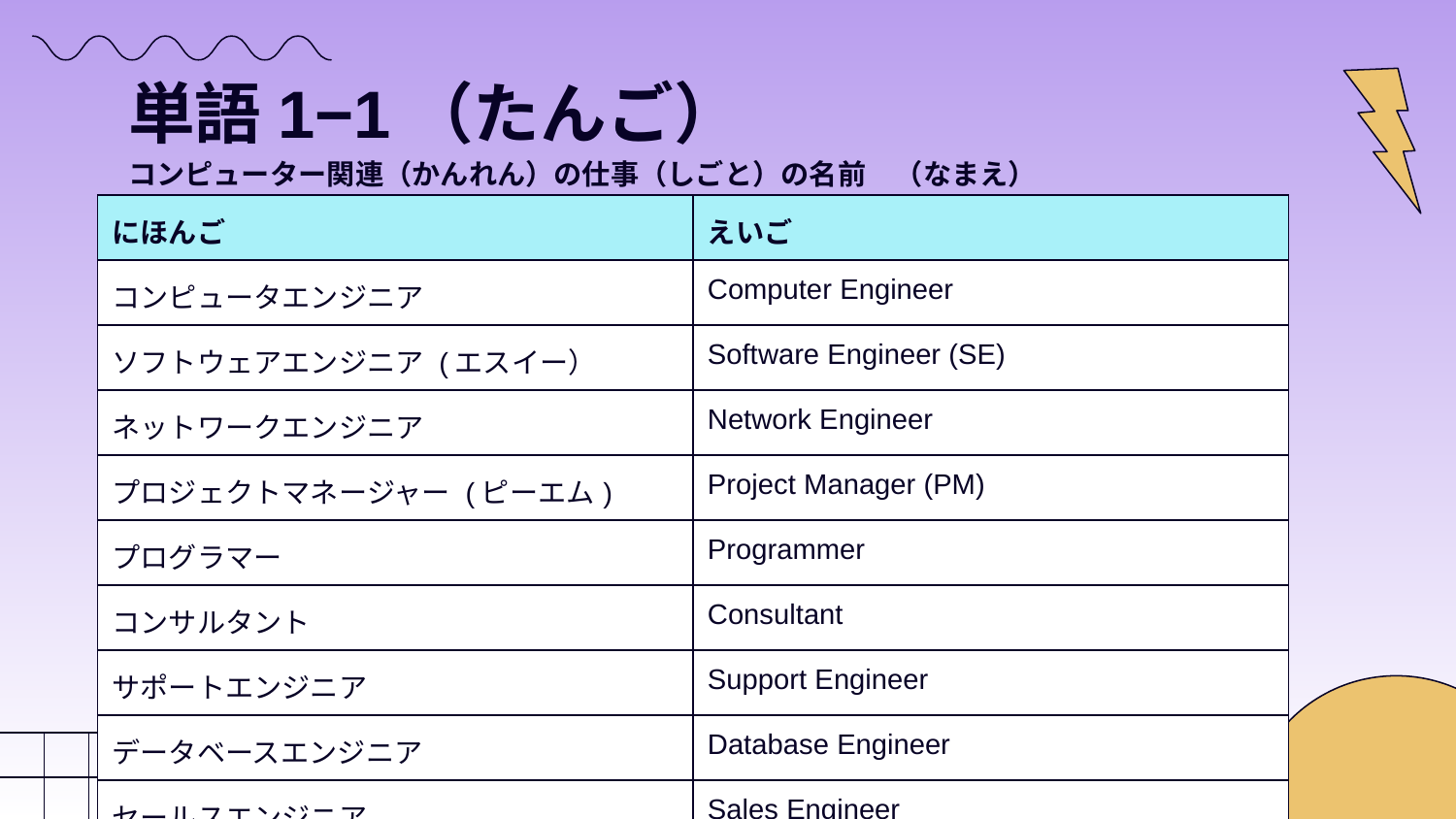

# 単語1−1（たんご） コンピューター関連（かんれん）の仕事（しごと）の名前　（なまえ）
| にほんご | えいご |
| --- | --- |
| コンピュータエンジニア | Computer Engineer |
| ソフトウェアエンジニア (エスイー） | Software Engineer (SE) |
| ネットワークエンジニア | Network Engineer |
| プロジェクトマネージャー (ピーエム) | Project Manager (PM) |
| プログラマー | Programmer |
| コンサルタント | Consultant |
| サポートエンジニア | Support Engineer |
| データベースエンジニア | Database Engineer |
| セールスエンジニア | Sales Engineer |
| ハードウェアエンジニア | Hardware Engineer |